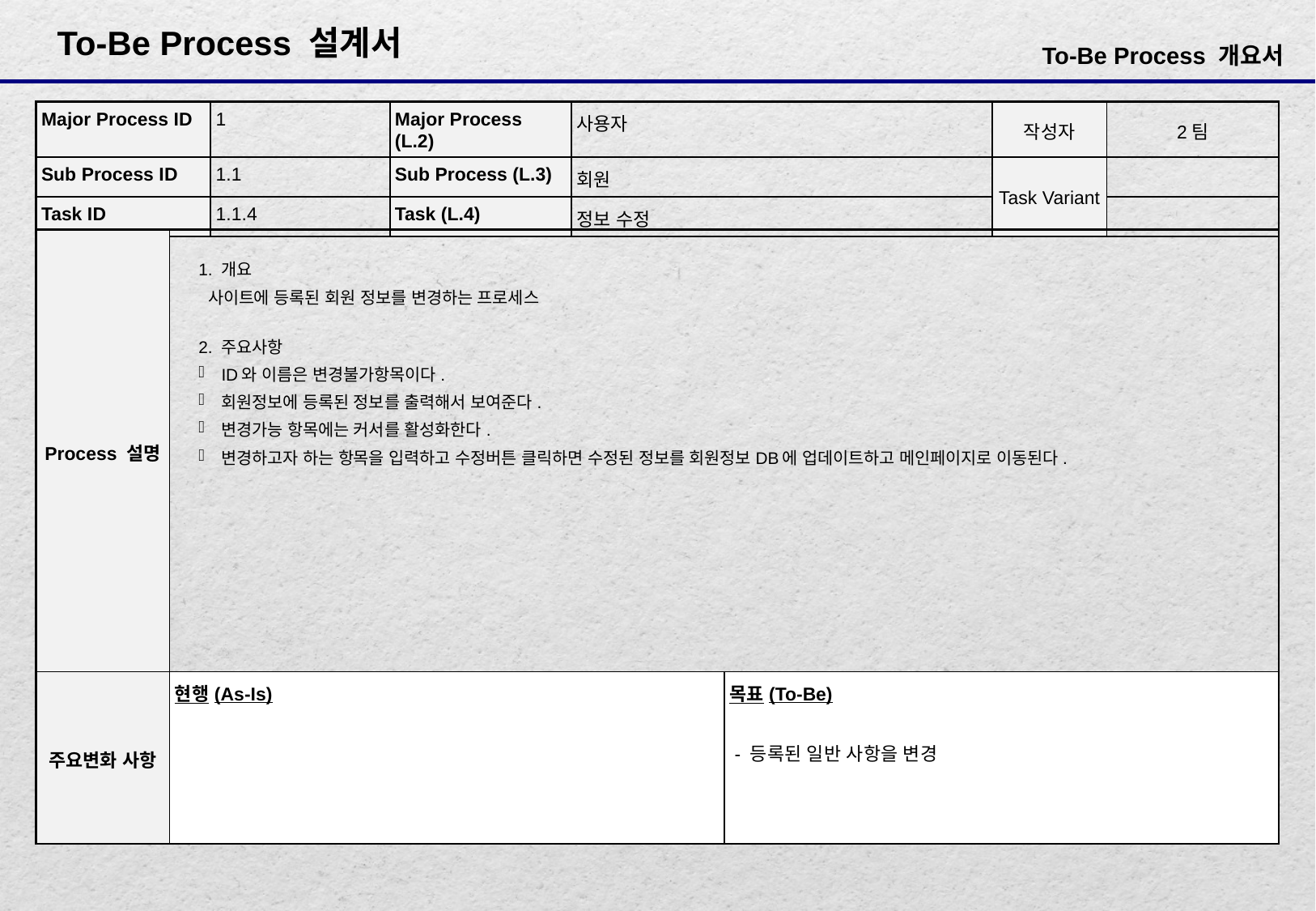

| Major Process ID | 1 | Major Process (L.2) | 사용자 | 작성자 | 2팀 |
| --- | --- | --- | --- | --- | --- |
| Sub Process ID | 1.1 | Sub Process (L.3) | 회원 | Task Variant |  |
| Task ID | 1.1.4 | Task (L.4) | 정보 수정 |  |  |
| Process 설명 | 1. 개요 사이트에 등록된 회원 정보를 변경하는 프로세스 2. 주요사항 ID와 이름은 변경불가항목이다. 회원정보에 등록된 정보를 출력해서 보여준다. 변경가능 항목에는 커서를 활성화한다. 변경하고자 하는 항목을 입력하고 수정버튼 클릭하면 수정된 정보를 회원정보DB에 업데이트하고 메인페이지로 이동된다. |  |
| --- | --- | --- |
| 주요변화 사항 | 현행(As-Is) | 목표(To-Be) - 등록된 일반 사항을 변경 |